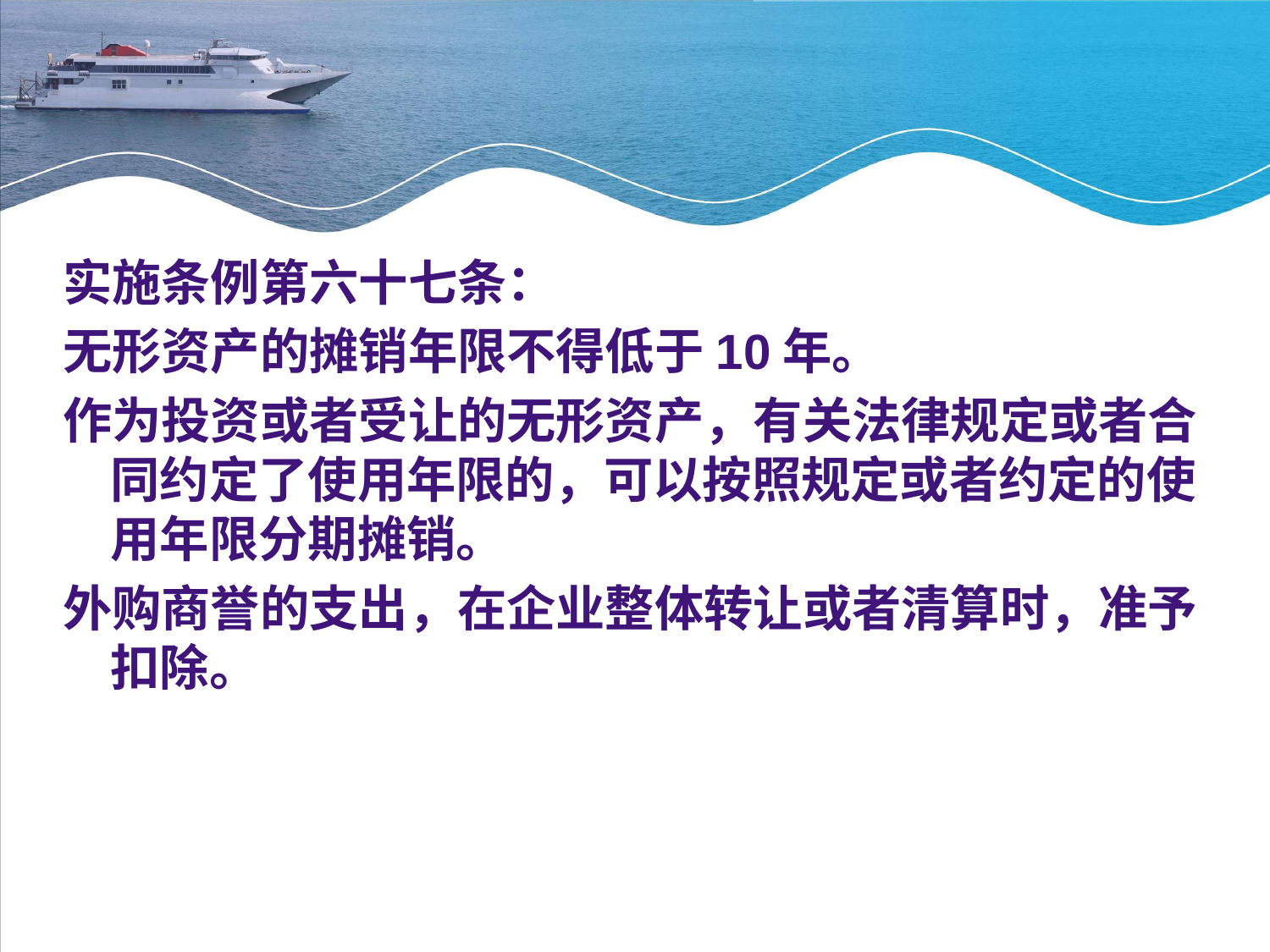

#
实施条例第六十七条：
无形资产的摊销年限不得低于10年。
作为投资或者受让的无形资产，有关法律规定或者合同约定了使用年限的，可以按照规定或者约定的使用年限分期摊销。
外购商誉的支出，在企业整体转让或者清算时，准予扣除。